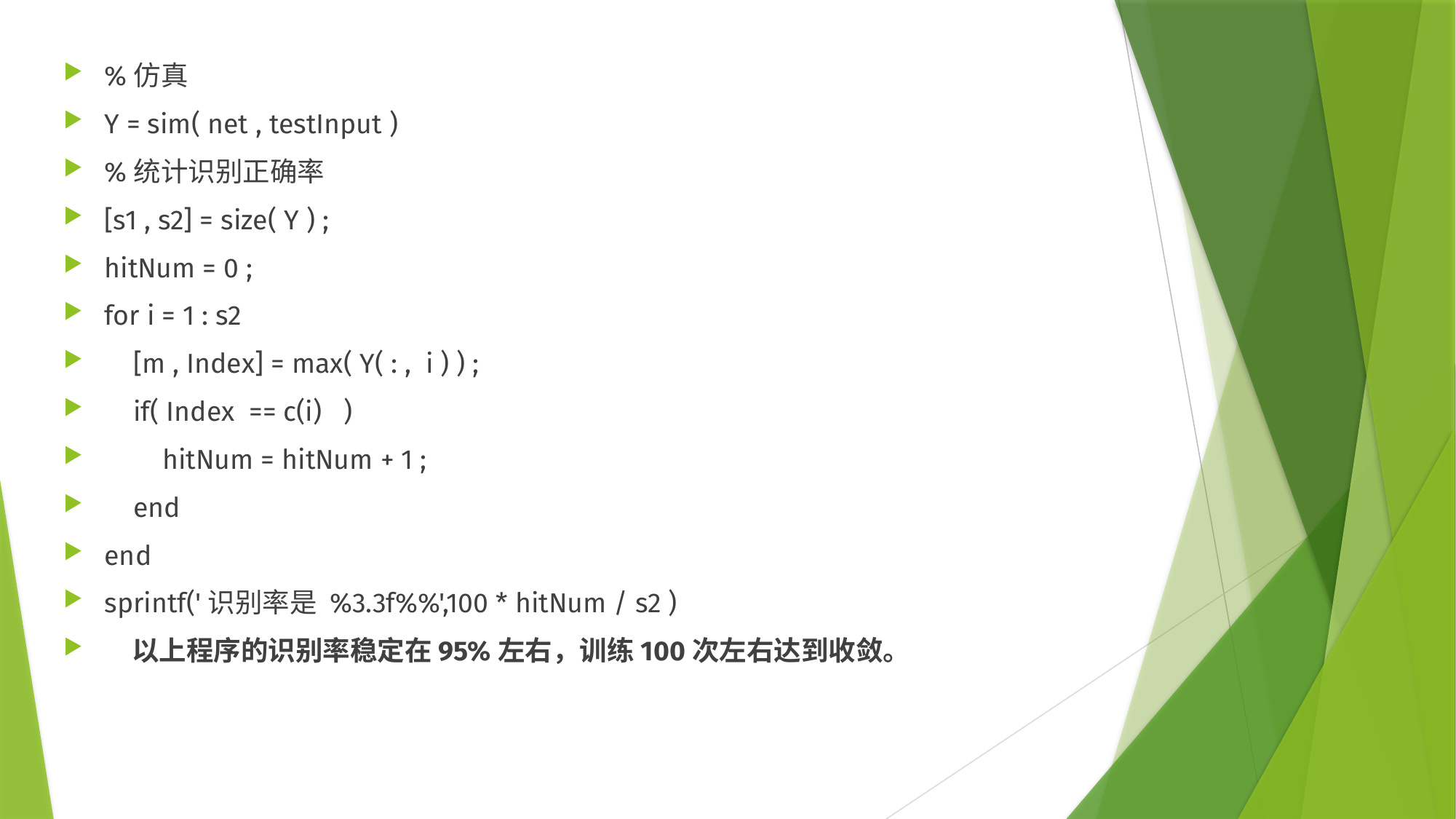

%仿真
Y = sim( net , testInput )
%统计识别正确率
[s1 , s2] = size( Y ) ;
hitNum = 0 ;
for i = 1 : s2
    [m , Index] = max( Y( : ,  i ) ) ;
    if( Index  == c(i)   )
        hitNum = hitNum + 1 ;
    end
end
sprintf('识别率是 %3.3f%%',100 * hitNum / s2 )
　以上程序的识别率稳定在95%左右，训练100次左右达到收敛。